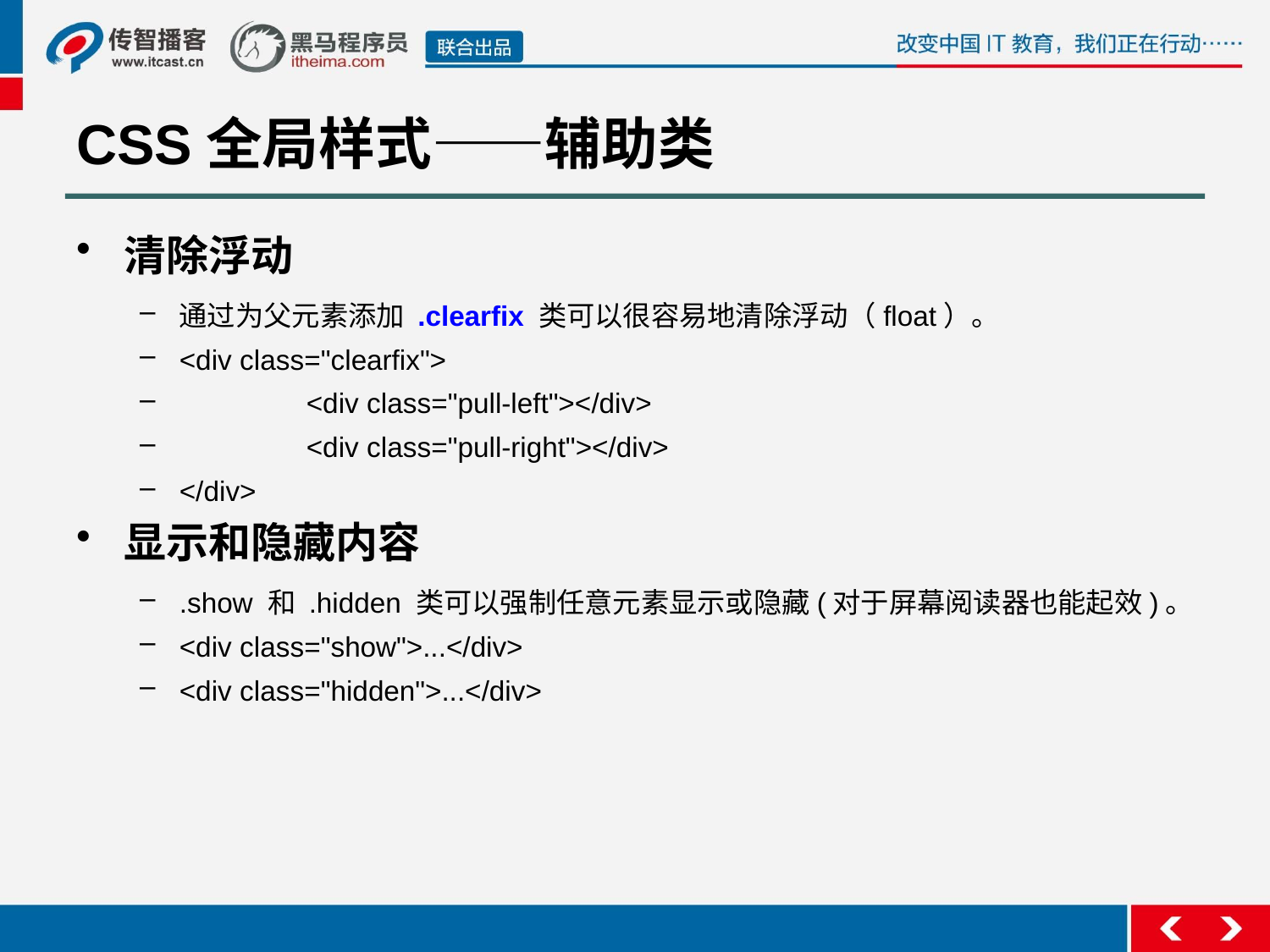

# CSS全局样式——辅助类
清除浮动
通过为父元素添加 .clearfix 类可以很容易地清除浮动（float）。
<div class="clearfix">
	<div class="pull-left"></div>
	<div class="pull-right"></div>
</div>
显示和隐藏内容
.show 和 .hidden 类可以强制任意元素显示或隐藏(对于屏幕阅读器也能起效)。
<div class="show">...</div>
<div class="hidden">...</div>